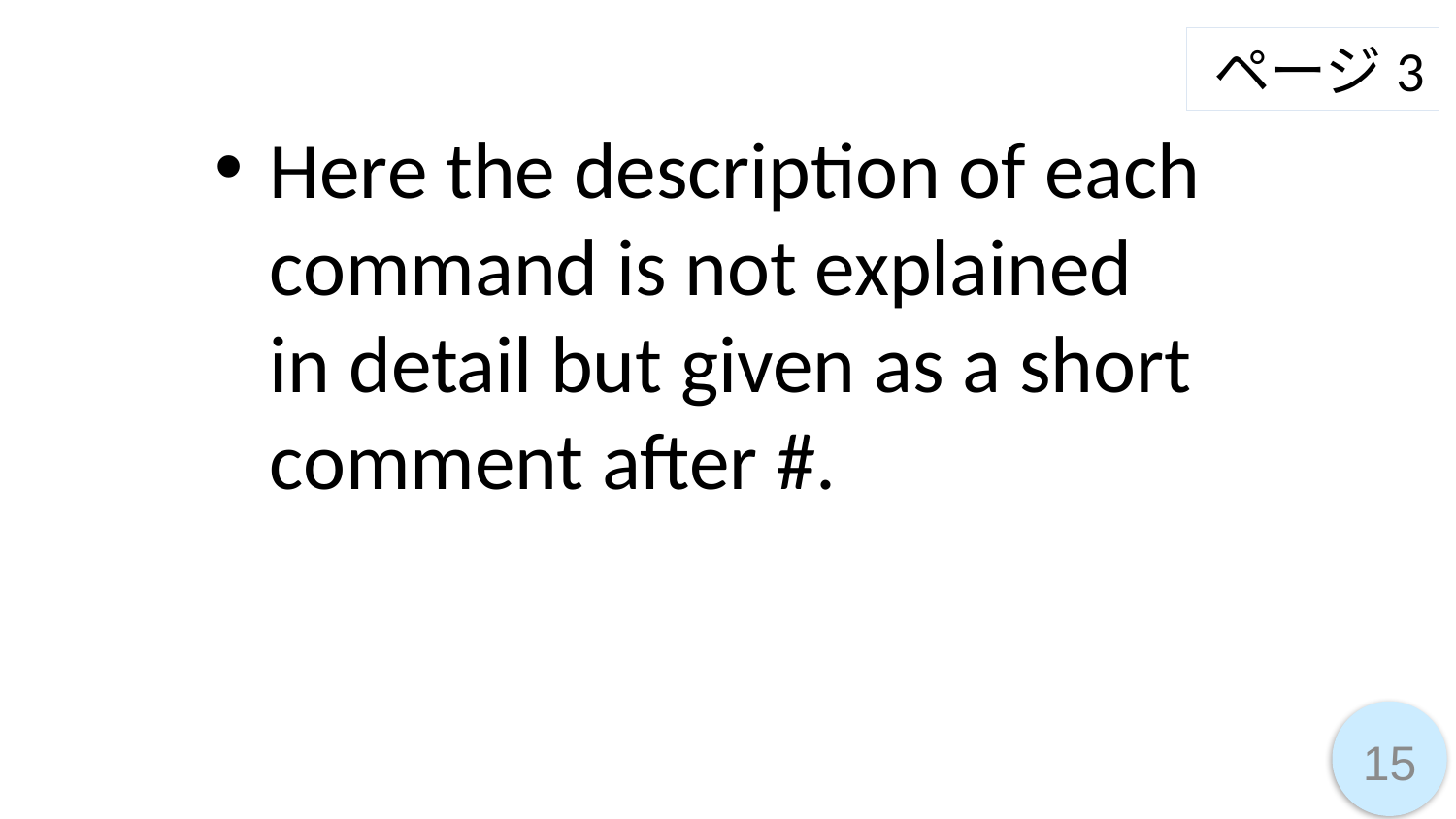

ページ3
Here the description of each command is not explained in detail but given as a short comment after #.
15